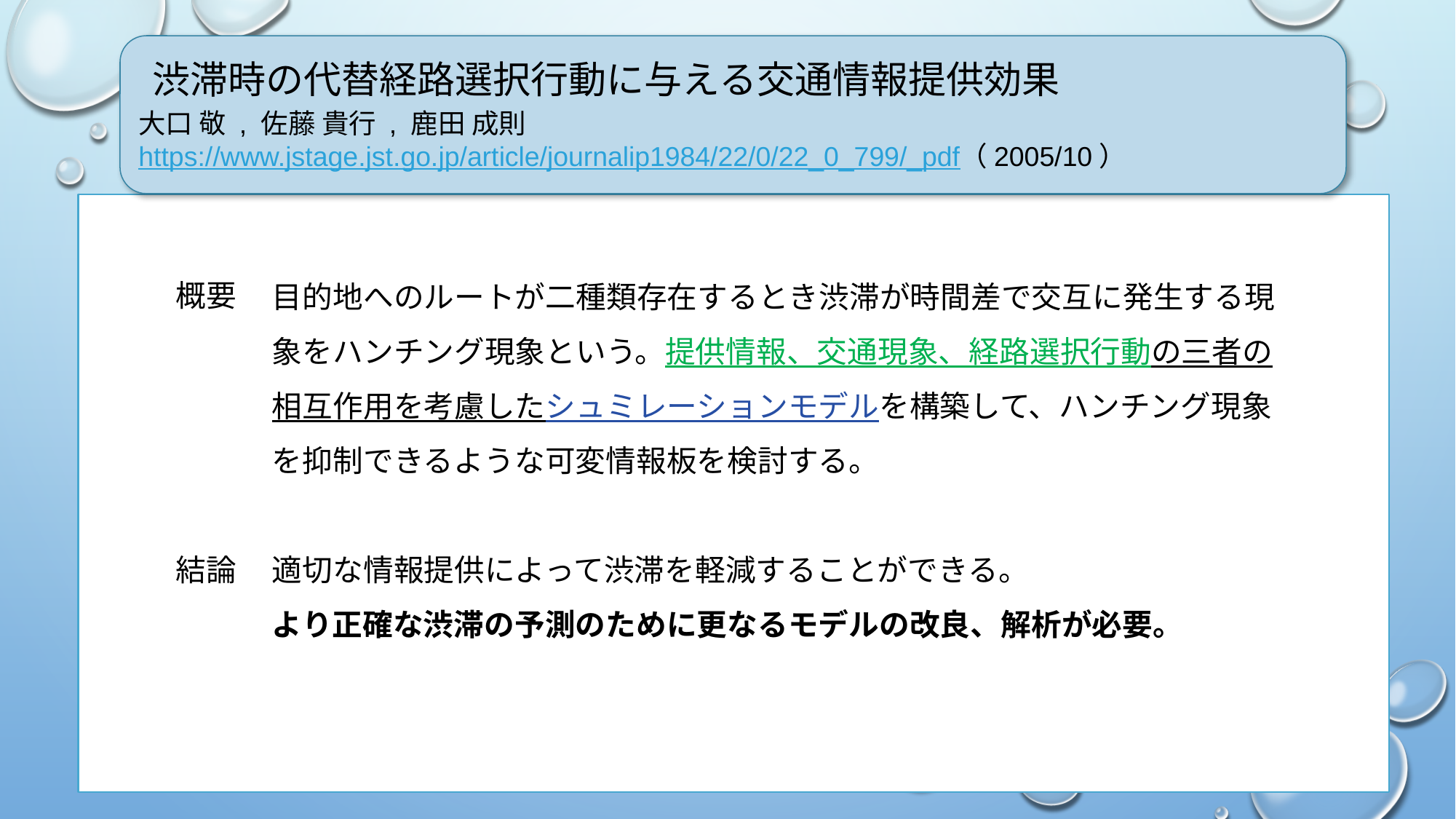

# バス満足度及びサービスレベルの認知と選択肢集合の関係性分析
渋滞時の代替経路選択行動に与える交通情報提供効果
大口 敬 , 佐藤 貴行 , 鹿田 成則
https://www.jstage.jst.go.jp/article/journalip1984/22/0/22_0_799/_pdf（2005/10）

目的地へのルートが二種類存在するとき渋滞が時間差で交互に発生する現象をハンチング現象という。提供情報、交通現象、経路選択行動の三者の相互作用を考慮したシュミレーションモデルを構築して、ハンチング現象を抑制できるような可変情報板を検討する。

適切な情報提供によって渋滞を軽減することができる。
より正確な渋滞の予測のために更なるモデルの改良、解析が必要。
概要

結論